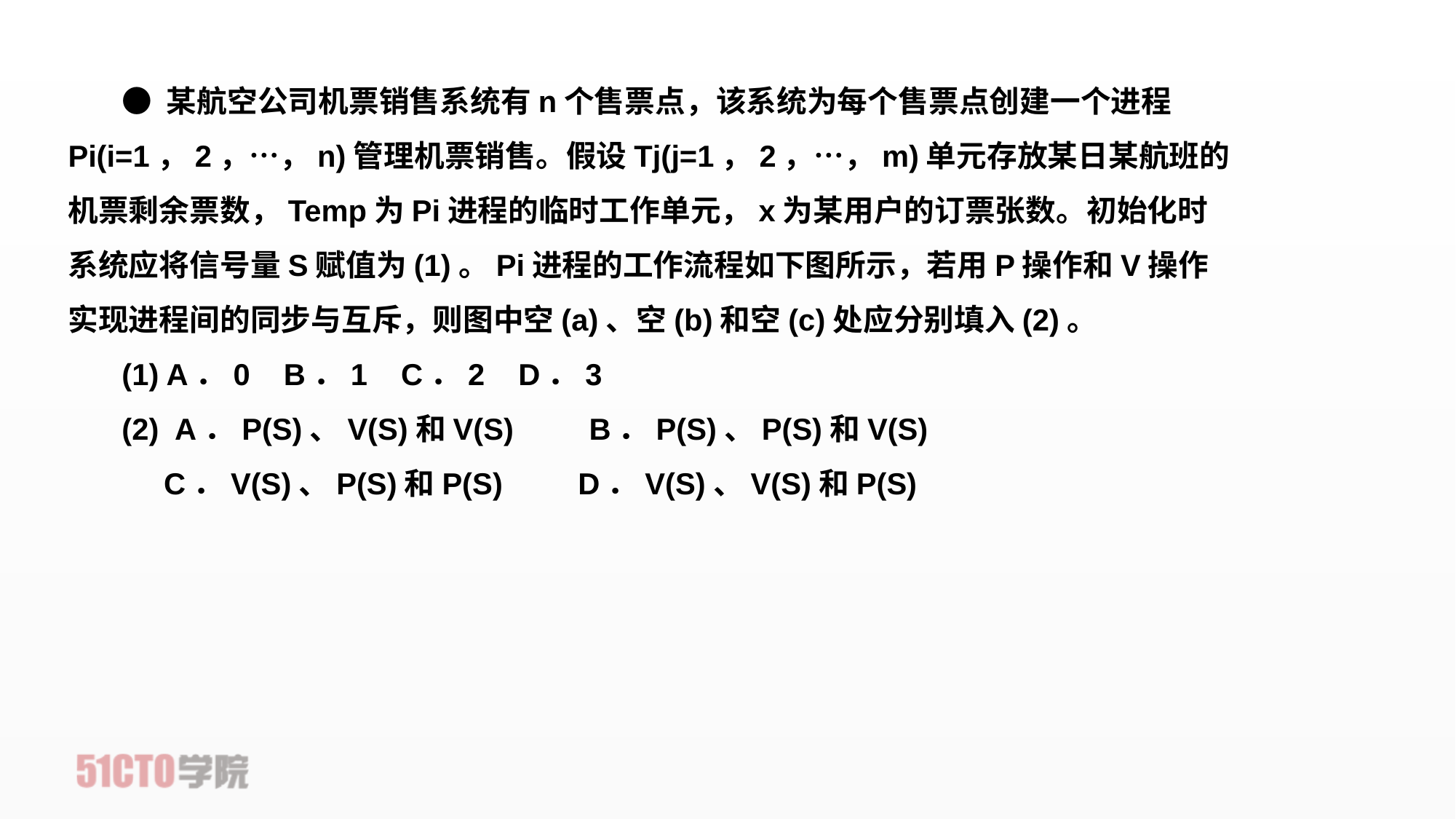

● 某航空公司机票销售系统有n个售票点，该系统为每个售票点创建一个进程Pi(i=1，2，…，n)管理机票销售。假设Tj(j=1，2，…，m)单元存放某日某航班的机票剩余票数，Temp为Pi进程的临时工作单元，x为某用户的订票张数。初始化时系统应将信号量S赋值为(1)。Pi进程的工作流程如下图所示，若用P操作和V操作实现进程间的同步与互斥，则图中空(a)、空(b)和空(c)处应分别填入(2)。
(1) A．0    B．1    C．2    D．3
(2)  A．P(S)、V(S)和V(S)         B．P(S)、P(S)和V(S)
     C．V(S)、P(S)和P(S)         D．V(S)、V(S)和P(S)